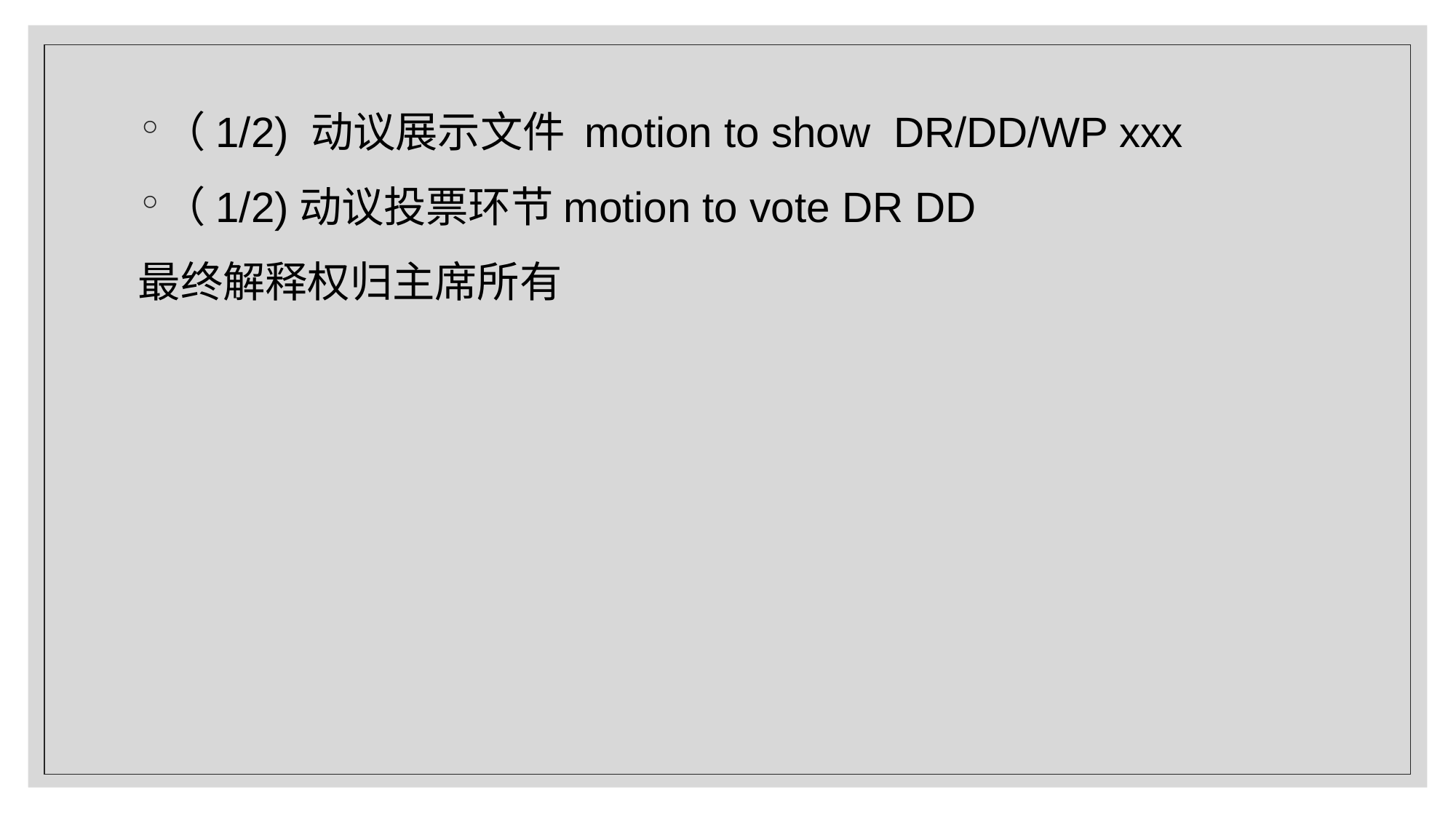

（1/2) 动议展示文件 motion to show  DR/DD/WP xxx
（1/2)动议投票环节motion to vote DR DD
最终解释权归主席所有